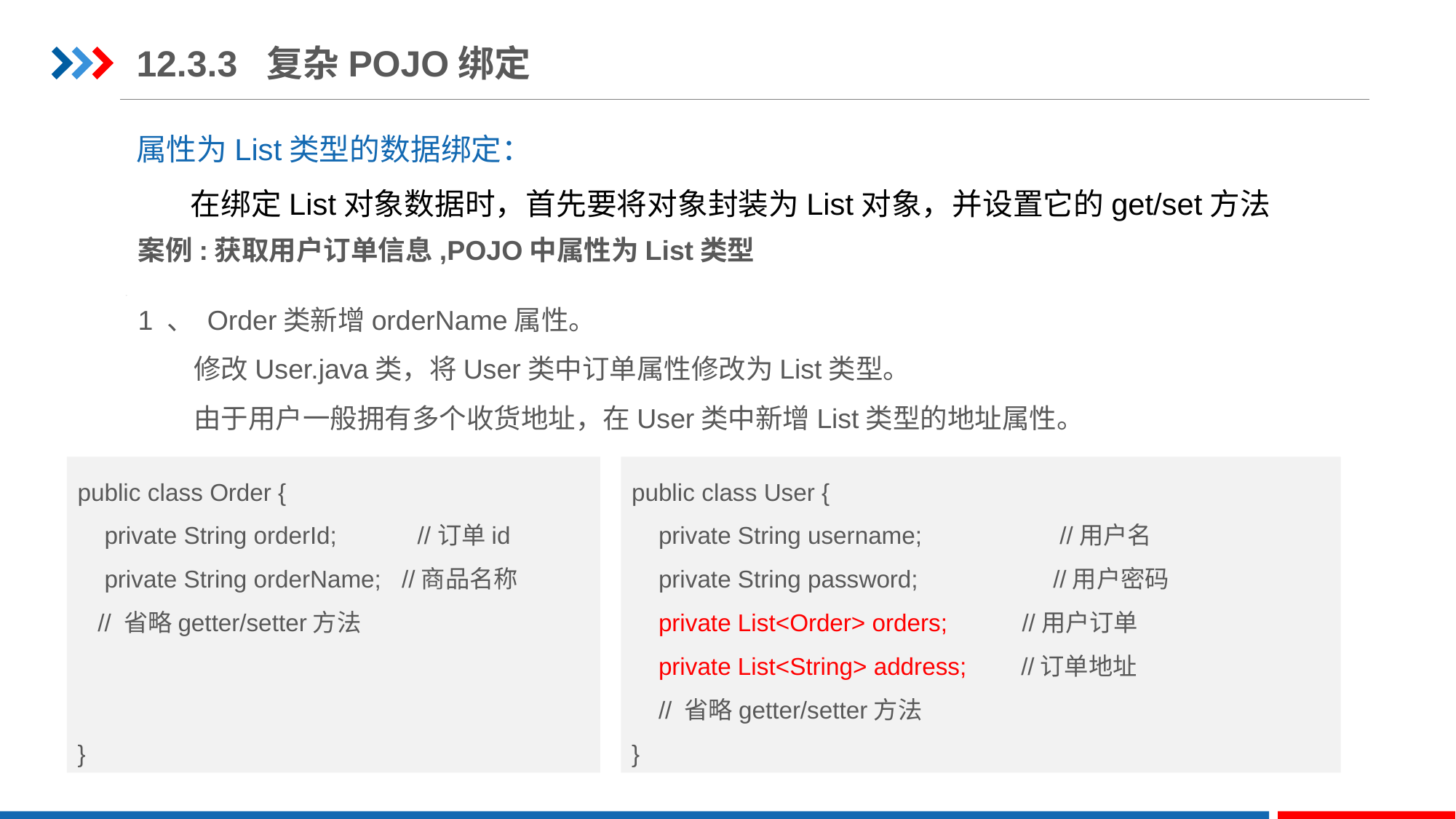

12.3.3  复杂POJO绑定
属性为List类型的数据绑定：
       在绑定List对象数据时，首先要将对象封装为List对象，并设置它的get/set方法
案例:获取用户订单信息,POJO中属性为List类型
1 、 Order类新增orderName属性。
        修改User.java类，将User类中订单属性修改为List类型。
        由于用户一般拥有多个收货地址，在User类中新增List类型的地址属性。
STEP  01
public class Order {
    private String orderId;            //订单id
    private String orderName;   //商品名称
   // 省略getter/setter方法

}
public class User {
    private String username;	               //用户名
    private String password;	              //用户密码
    private List<Order> orders;           //用户订单
    private List<String> address;        //订单地址
    // 省略getter/setter方法
}